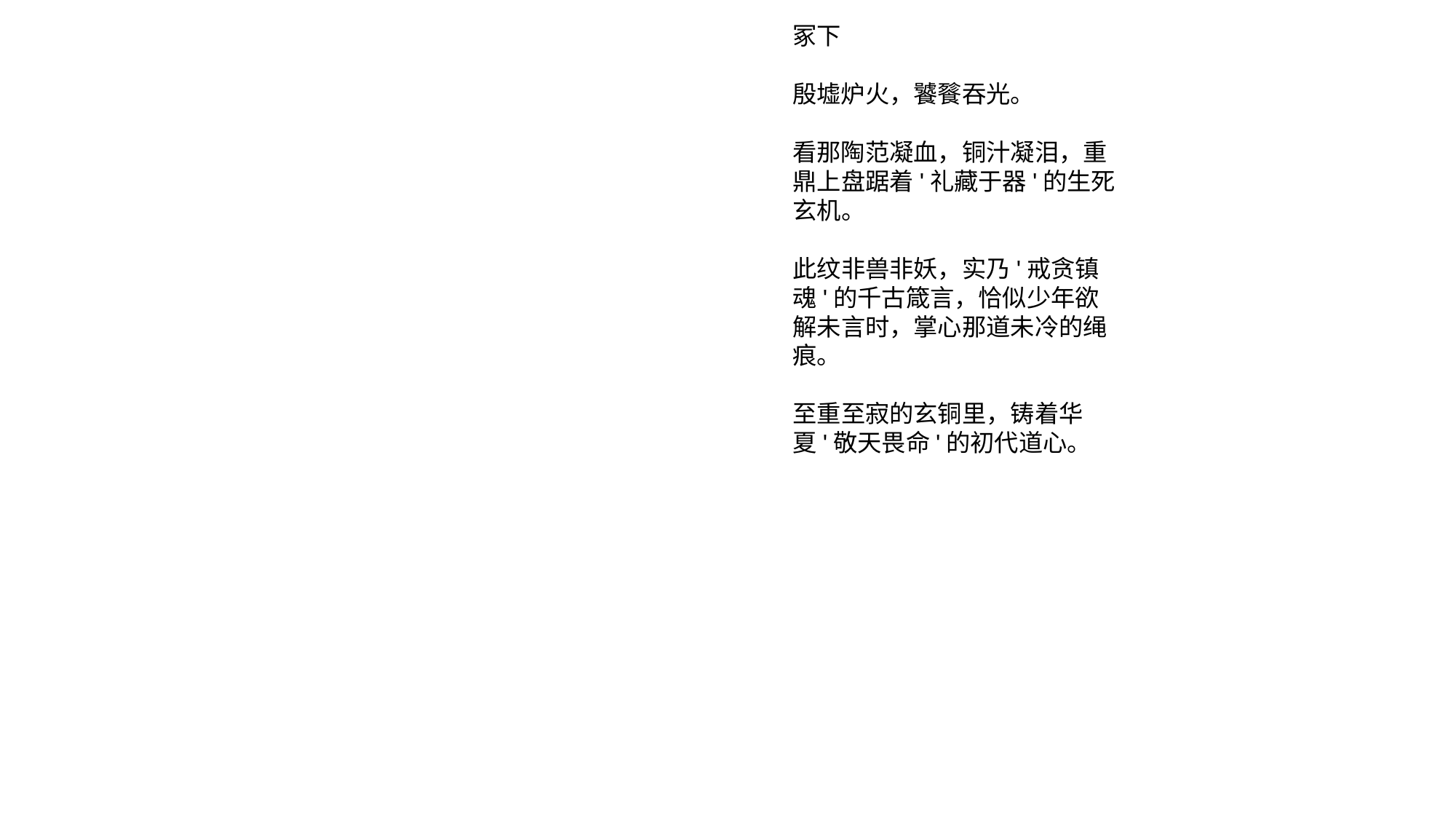

冢下

殷墟炉火，饕餮吞光。

看那陶范凝血，铜汁凝泪，重鼎上盘踞着'礼藏于器'的生死玄机。

此纹非兽非妖，实乃'戒贪镇魂'的千古箴言，恰似少年欲解未言时，掌心那道未冷的绳痕。

至重至寂的玄铜里，铸着华夏'敬天畏命'的初代道心。